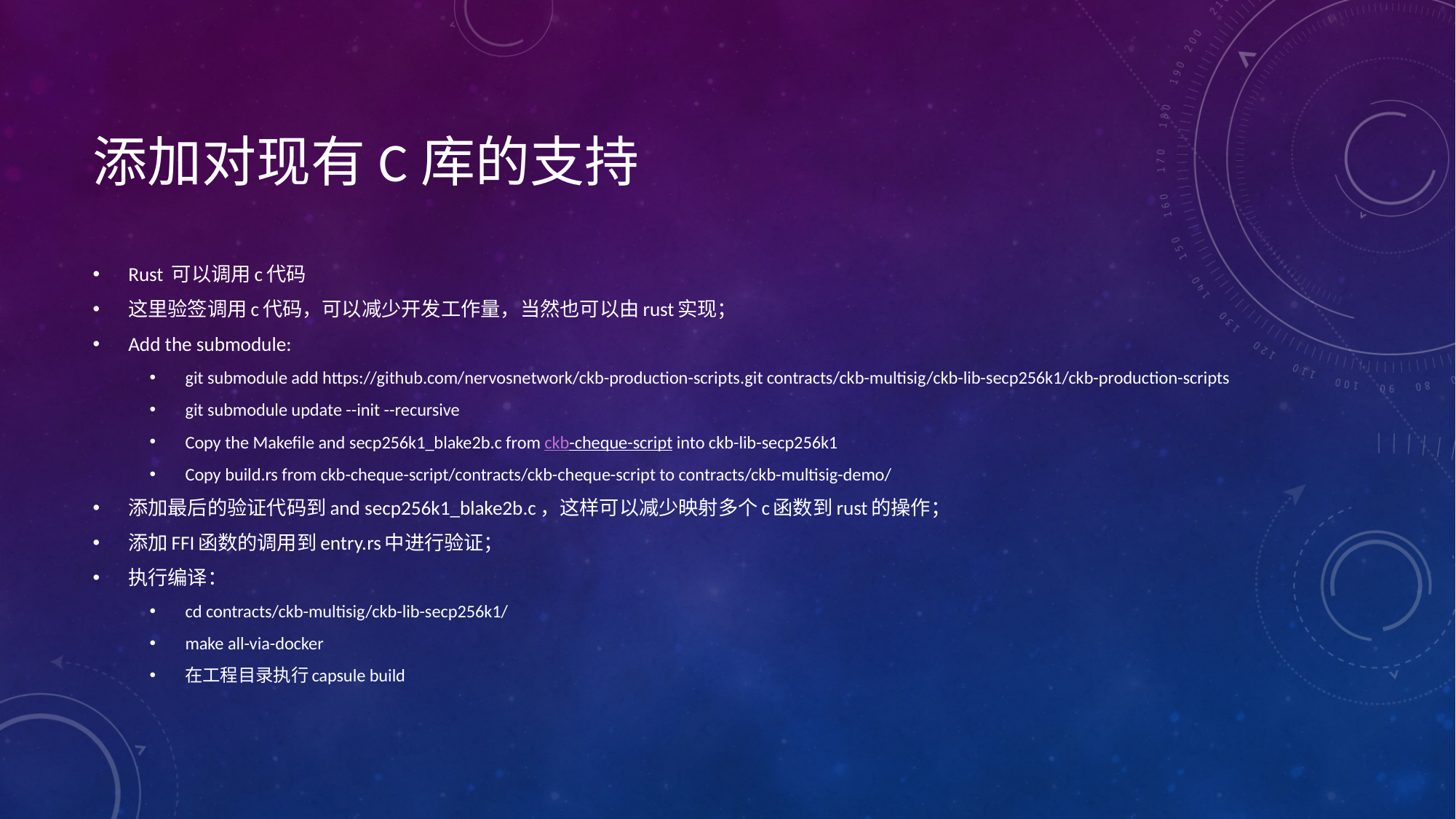

# 添加对现有c库的支持
Rust 可以调用c代码
这里验签调用c代码，可以减少开发工作量，当然也可以由rust实现；
Add the submodule:
git submodule add https://github.com/nervosnetwork/ckb-production-scripts.git contracts/ckb-multisig/ckb-lib-secp256k1/ckb-production-scripts
git submodule update --init --recursive
Copy the Makefile and secp256k1_blake2b.c from ckb-cheque-script into ckb-lib-secp256k1
Copy build.rs from ckb-cheque-script/contracts/ckb-cheque-script to contracts/ckb-multisig-demo/
添加最后的验证代码到and secp256k1_blake2b.c，这样可以减少映射多个c函数到rust的操作；
添加FFI函数的调用到entry.rs中进行验证；
执行编译：
cd contracts/ckb-multisig/ckb-lib-secp256k1/
make all-via-docker
在工程目录执行capsule build